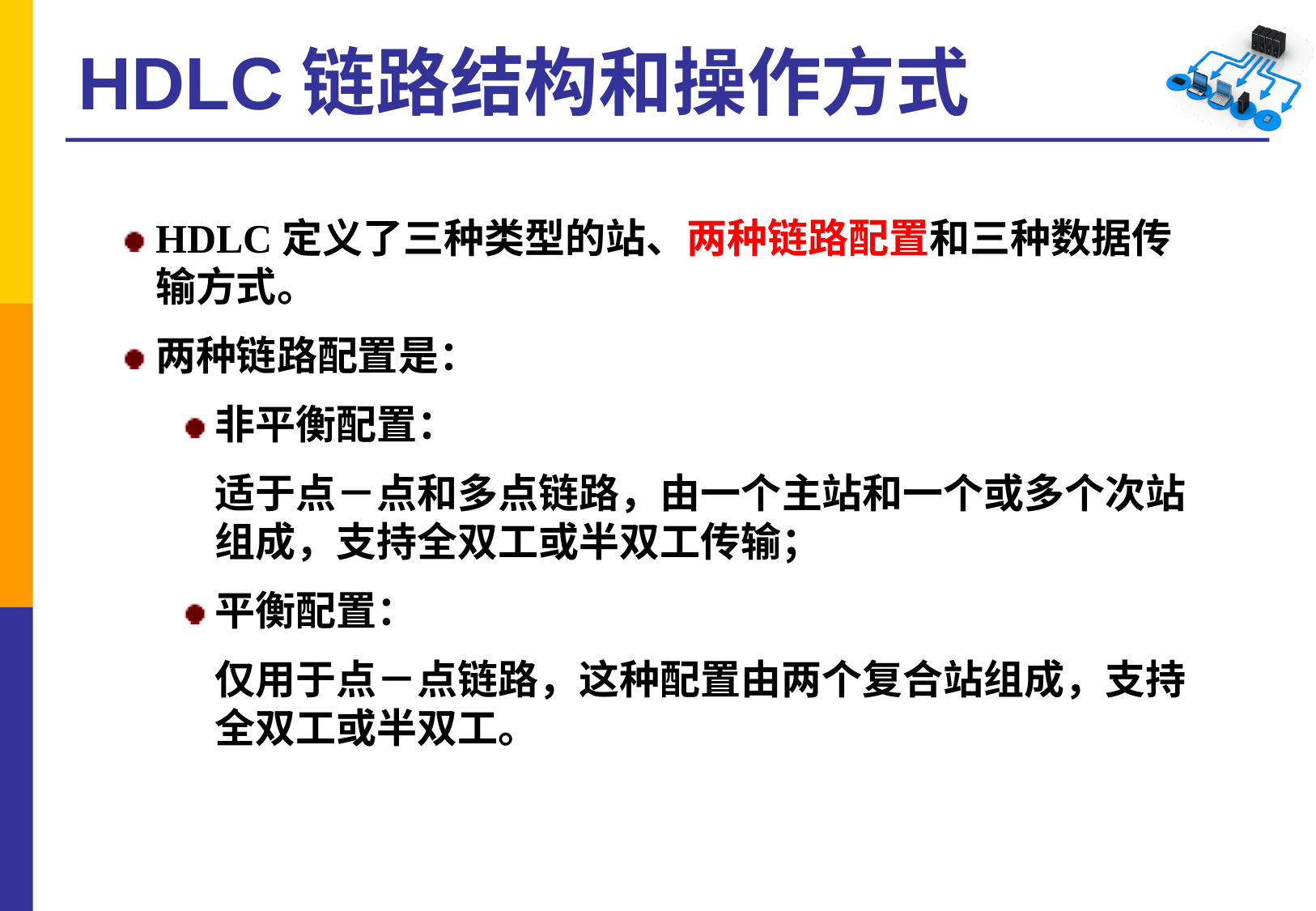

# HDLC链路结构和操作方式
HDLC定义了三种类型的站、两种链路配置和三种数据传输方式。
两种链路配置是：
非平衡配置：
	适于点－点和多点链路，由一个主站和一个或多个次站组成，支持全双工或半双工传输；
平衡配置：
	仅用于点－点链路，这种配置由两个复合站组成，支持全双工或半双工。